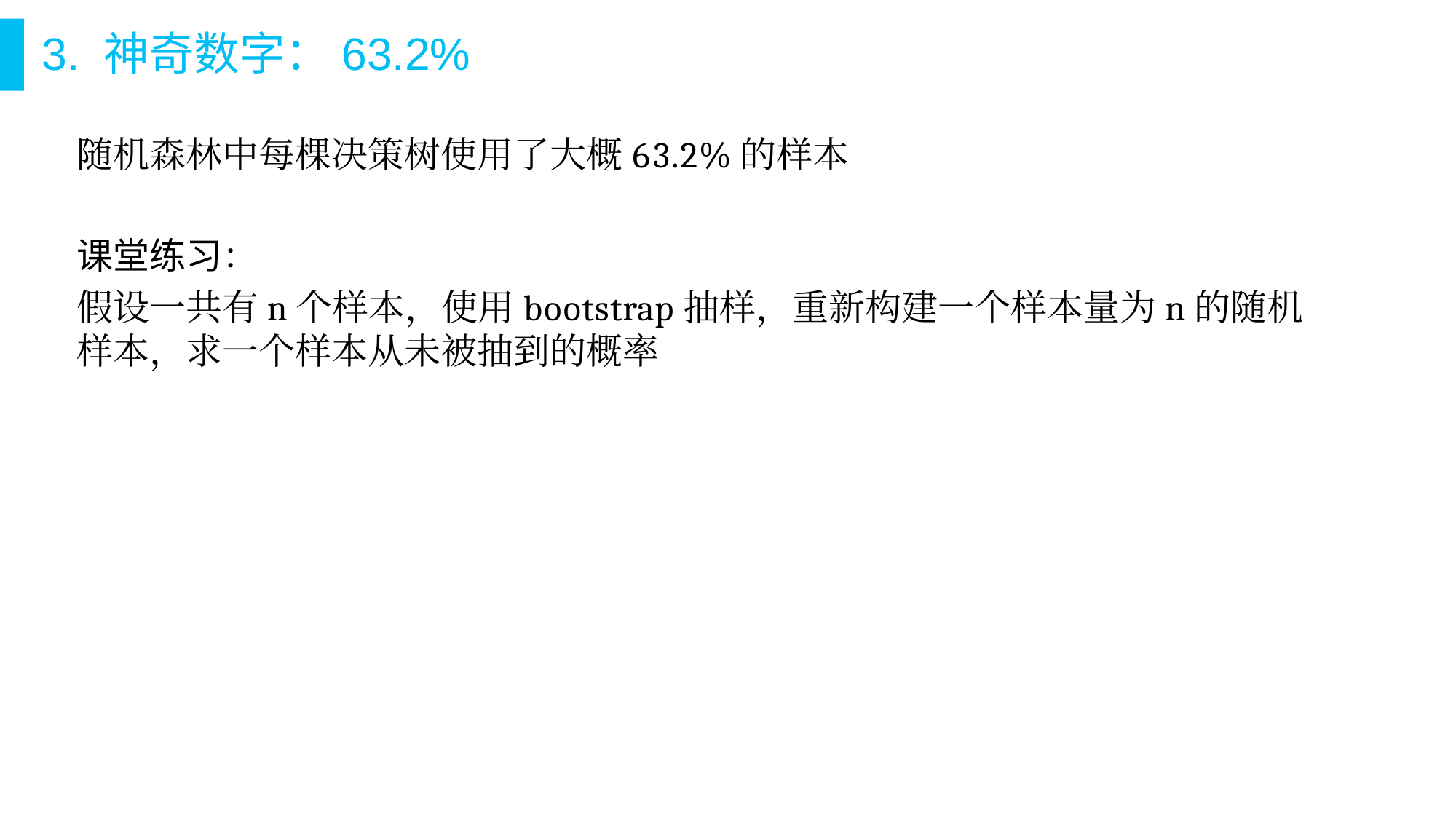

# 3. 神奇数字：63.2%
随机森林中每棵决策树使用了大概63.2%的样本

课堂练习：
假设一共有n个样本，使用bootstrap抽样，重新构建一个样本量为n的随机样本，求一个样本从未被抽到的概率